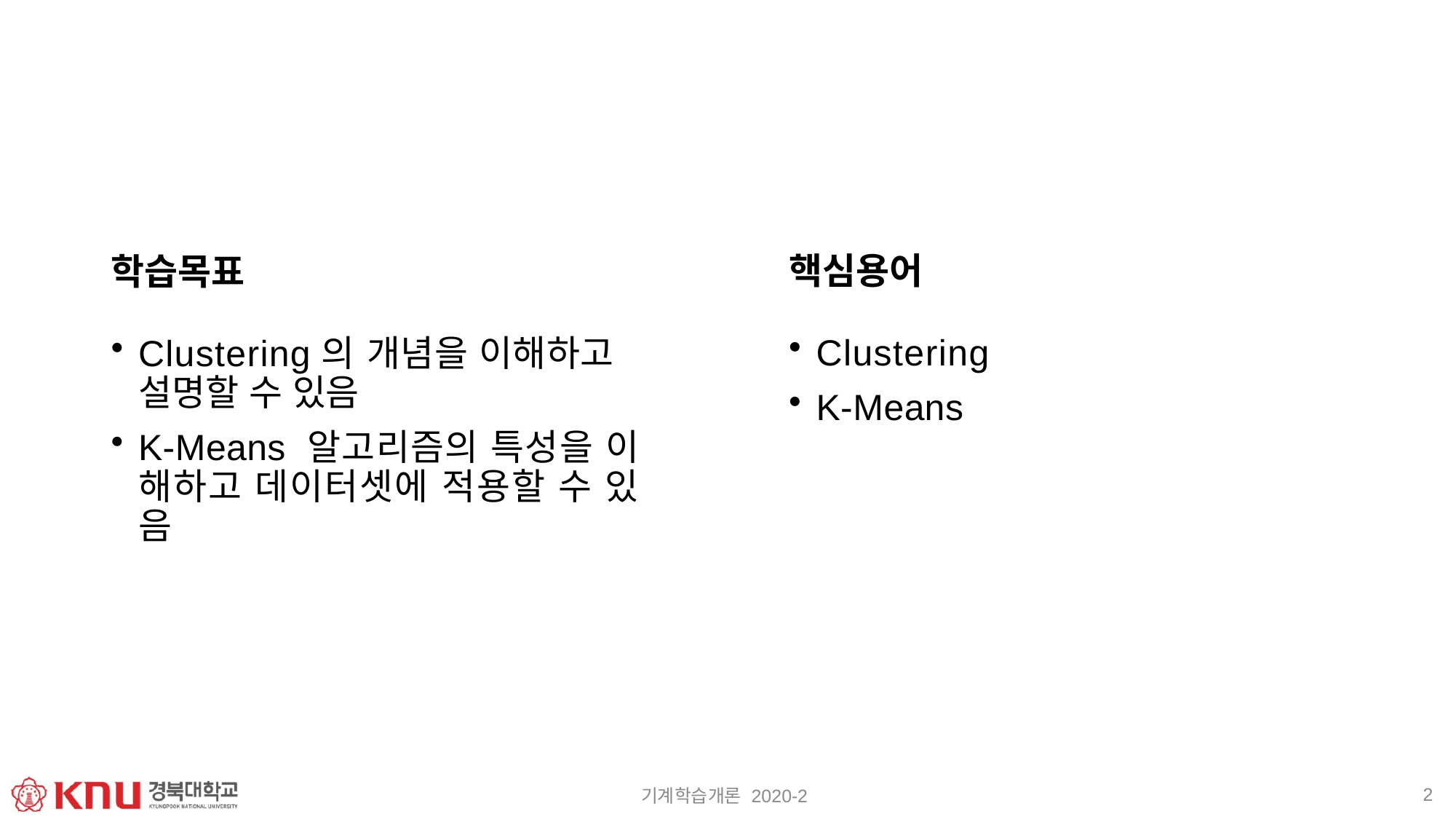

# 학습목표
핵심용어
Clustering
K-Means
Clustering의 개념을 이해하고  설명할 수 있음
K-Means 알고리즘의 특성을 이  해하고 데이터셋에 적용할 수 있  음
2
기계학습개론 2020-2